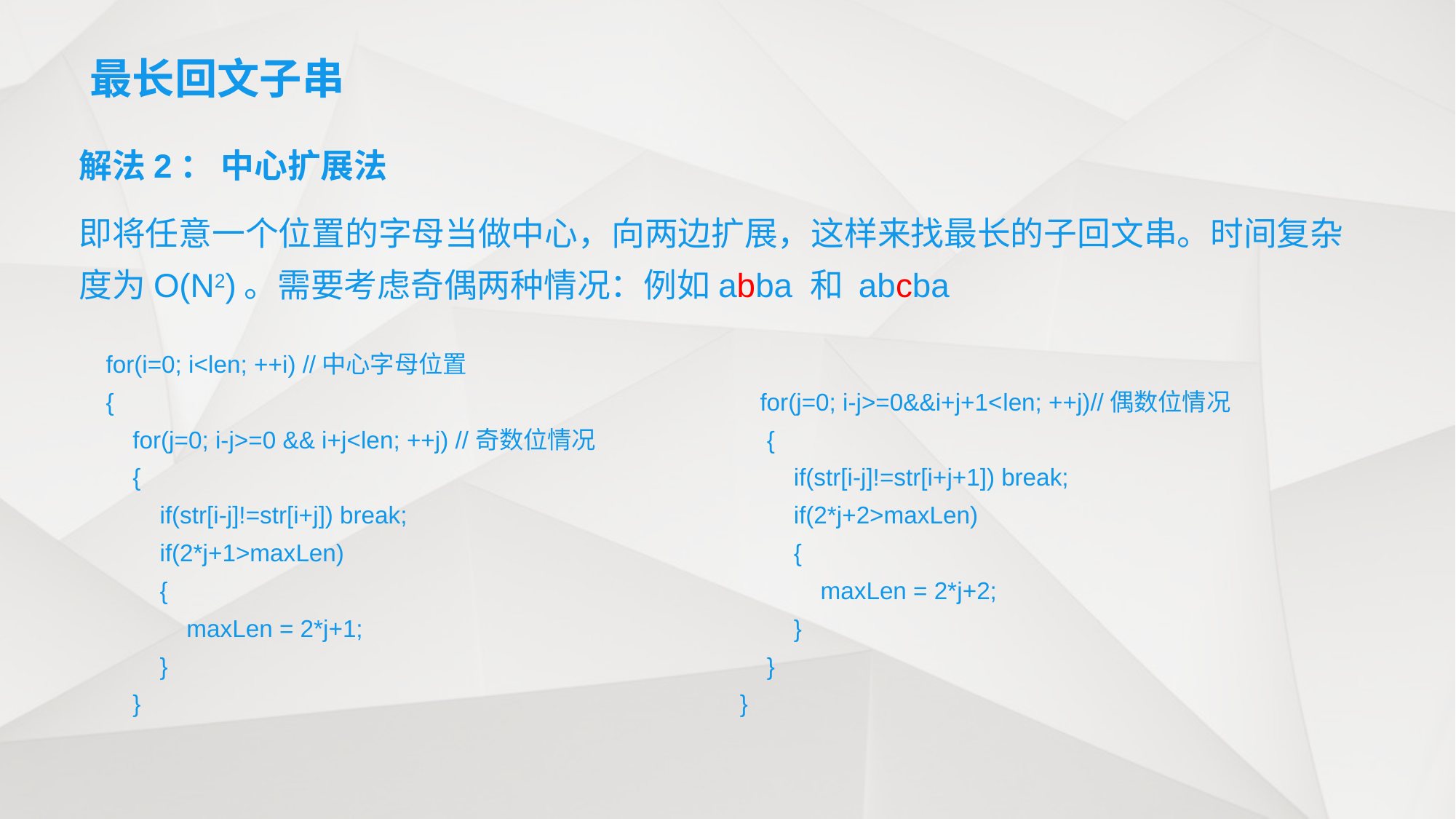

# 最长回文子串
解法2： 中心扩展法
即将任意一个位置的字母当做中心，向两边扩展，这样来找最长的子回文串。时间复杂度为O(N2)。需要考虑奇偶两种情况：例如abba 和 abcba

    for(i=0; i<len; ++i) //中心字母位置
    {
        for(j=0; i-j>=0 && i+j<len; ++j) //奇数位情况
        {
            if(str[i-j]!=str[i+j]) break;
            if(2*j+1>maxLen)
            {
                maxLen = 2*j+1;
            }
        }

       for(j=0; i-j>=0&&i+j+1<len; ++j)//偶数位情况
        {
            if(str[i-j]!=str[i+j+1]) break;
            if(2*j+2>maxLen)
            {
                maxLen = 2*j+2;
            }
        }
    }